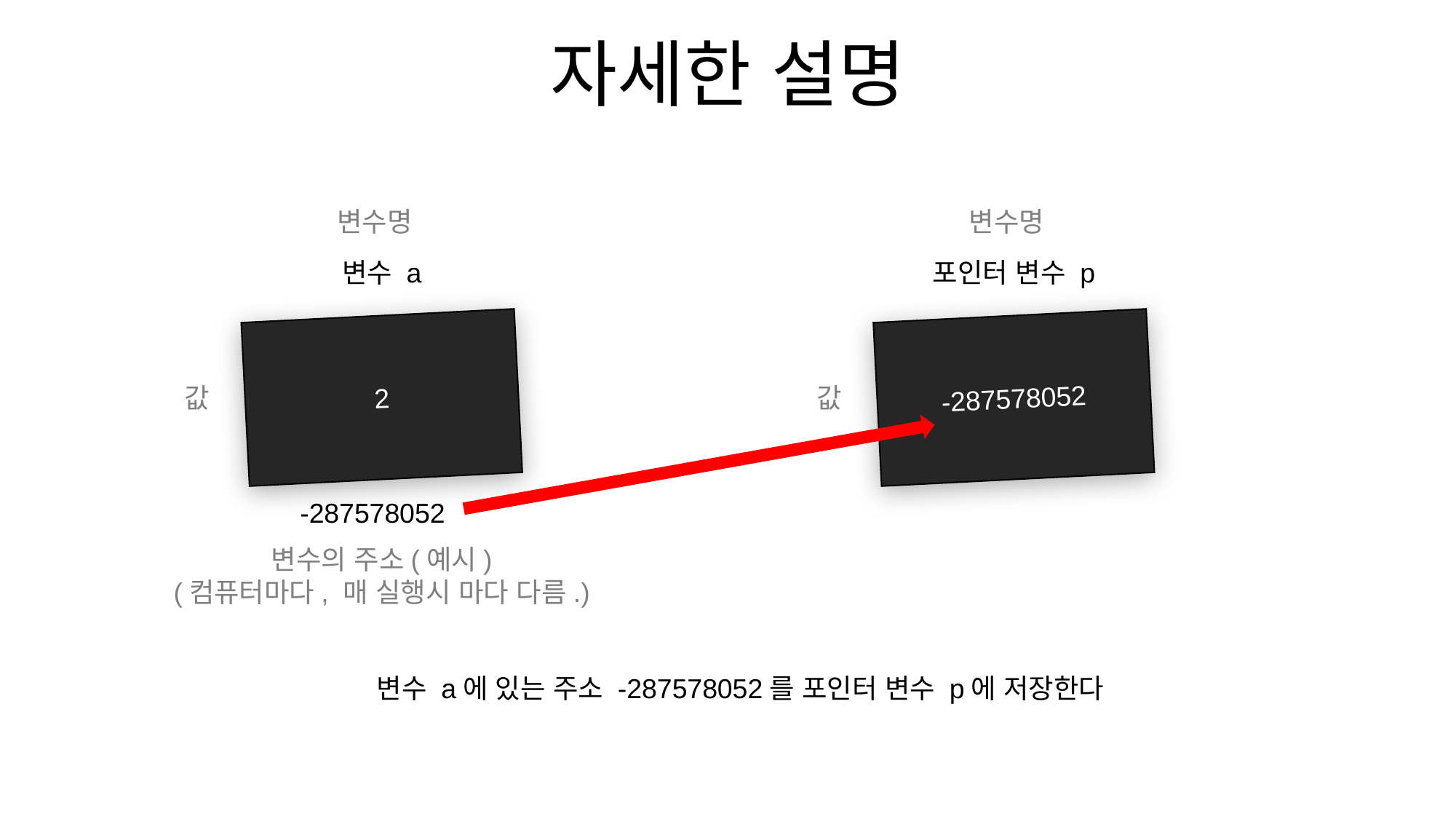

출력하기

Console(결과창)
>2   //2가 출력된다
이는,
printf(“%d”, a);
를 해도 똑같은데, 같은 것을 가르키고 있기 때문이다.

printf(“%d”, *p);
 자세한 설명
변수명
변수명
변수 a
포인터 변수 p
2
-287578052
값
값

-287578052
변수의 주소(예시)
(컴퓨터마다, 매 실행시 마다 다름.)
변수 a에 있는 주소 -287578052를 포인터 변수 p에 저장한다

포인터 변수에 주소 저장하기
 int a = 2;
 p = &a;
주소를 나타내주는 &(앰퍼샌드, Ampersand)를
주소를 나타낼 변수 앞에 붙여 포인터 변수에 대입해준다.